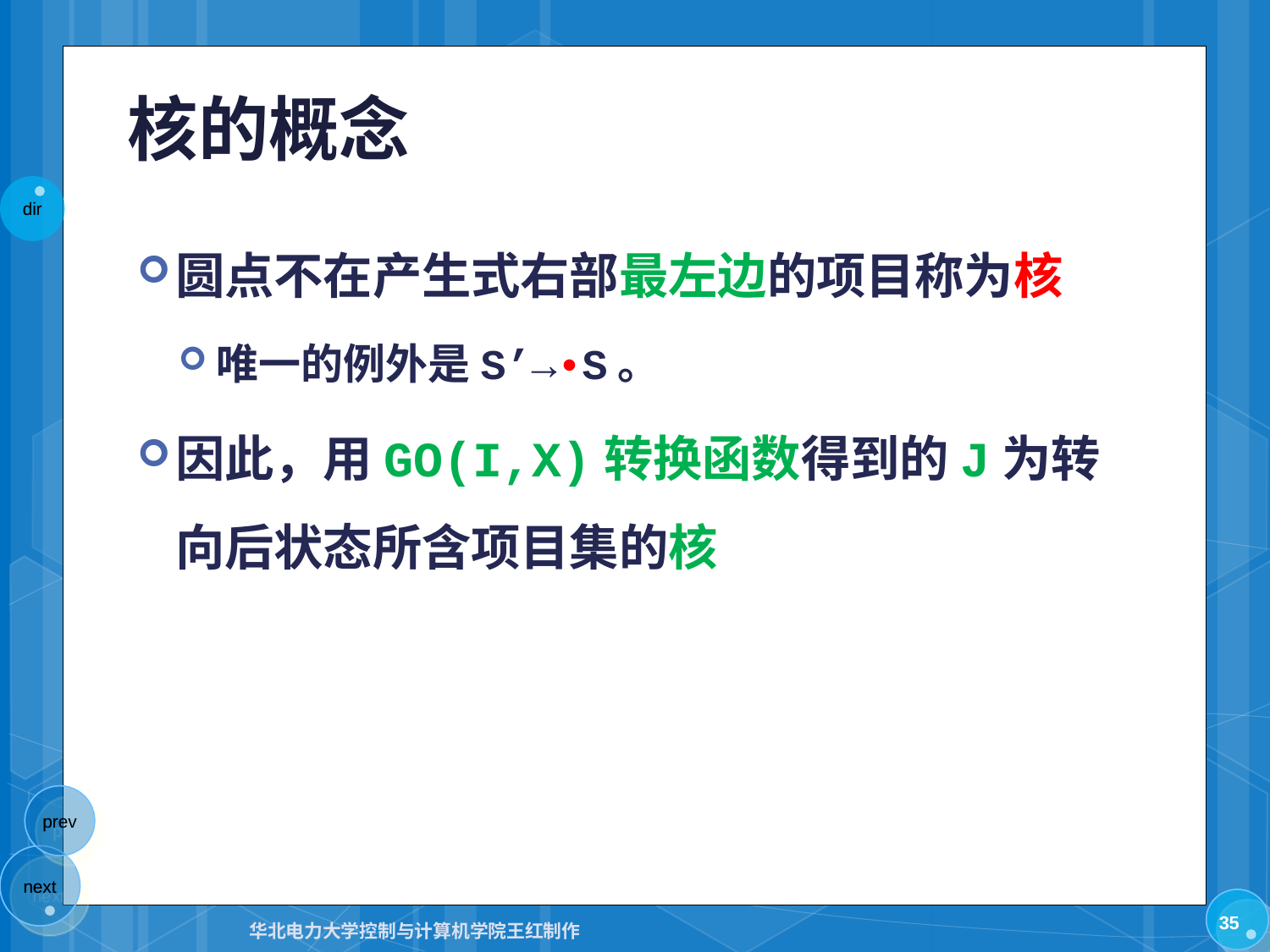

# 核的概念
圆点不在产生式右部最左边的项目称为核
唯一的例外是S’→•S。
因此，用GO(I,X)转换函数得到的J为转向后状态所含项目集的核
35
华北电力大学控制与计算机学院王红制作